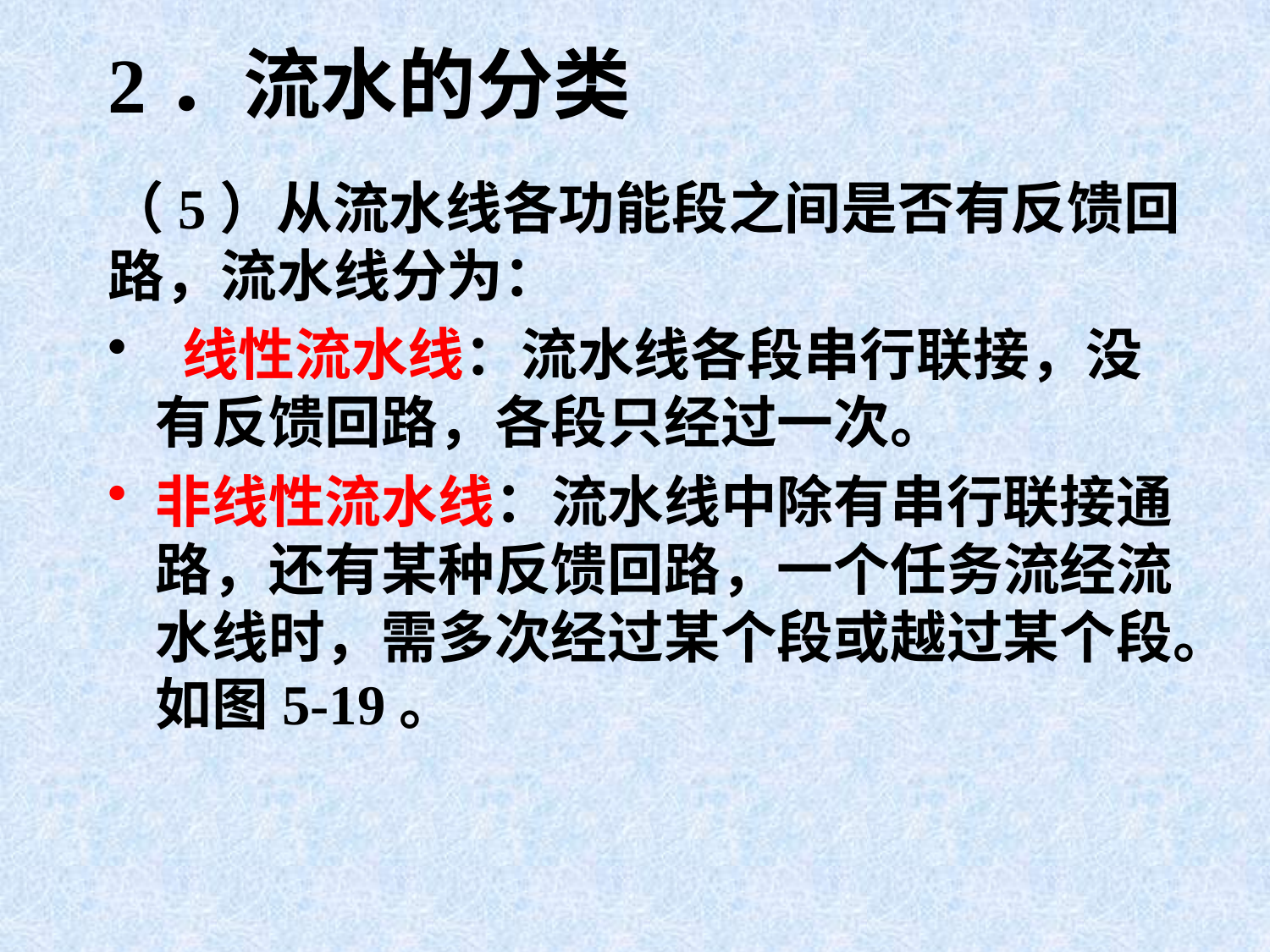

# 2．流水的分类
（5）从流水线各功能段之间是否有反馈回路，流水线分为：
 线性流水线：流水线各段串行联接，没有反馈回路，各段只经过一次。
非线性流水线：流水线中除有串行联接通路，还有某种反馈回路，一个任务流经流水线时，需多次经过某个段或越过某个段。如图5-19。